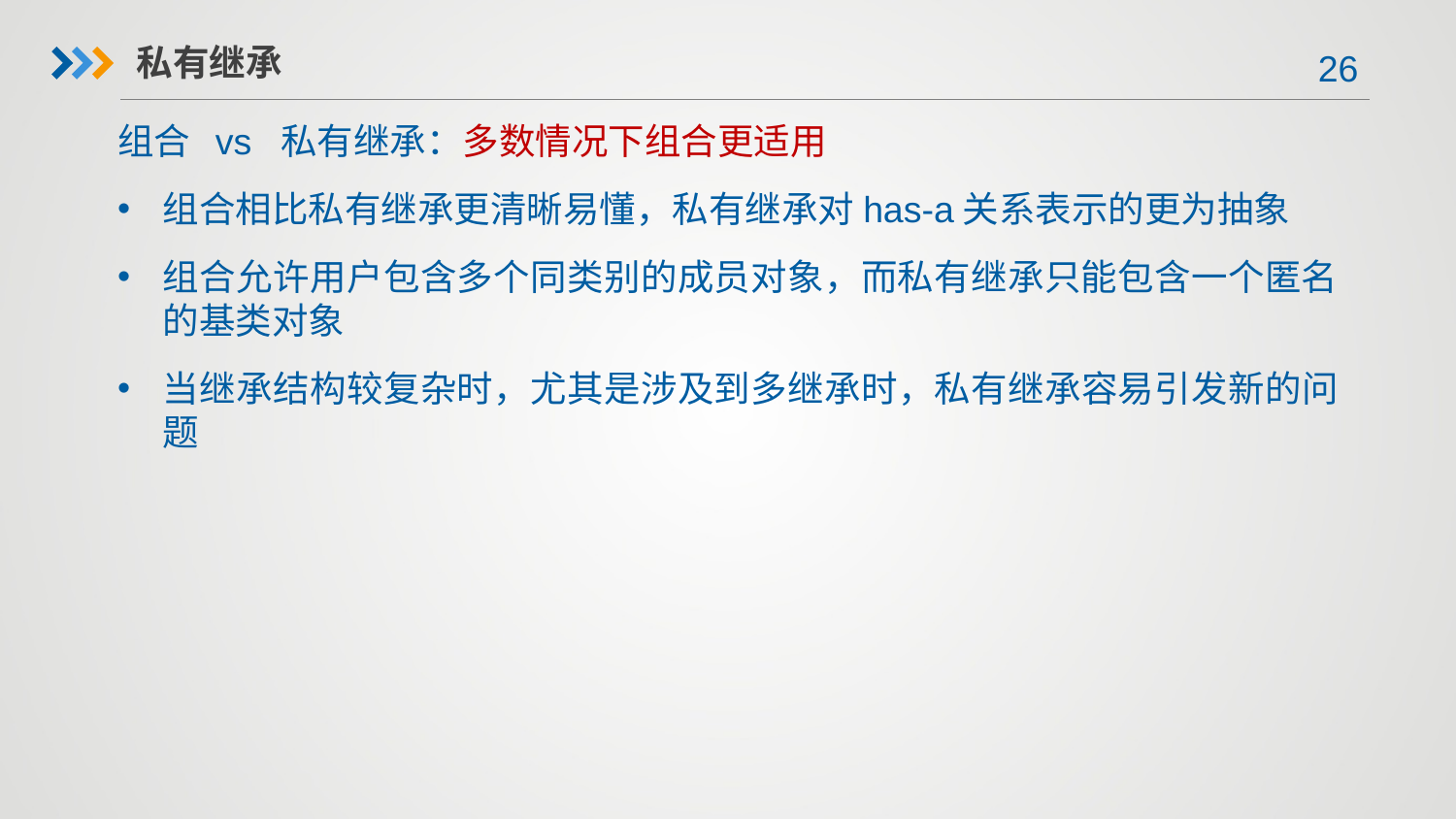

私有继承
组合  vs  私有继承：多数情况下组合更适用
组合相比私有继承更清晰易懂，私有继承对has-a关系表示的更为抽象
组合允许用户包含多个同类别的成员对象，而私有继承只能包含一个匿名的基类对象
当继承结构较复杂时，尤其是涉及到多继承时，私有继承容易引发新的问题